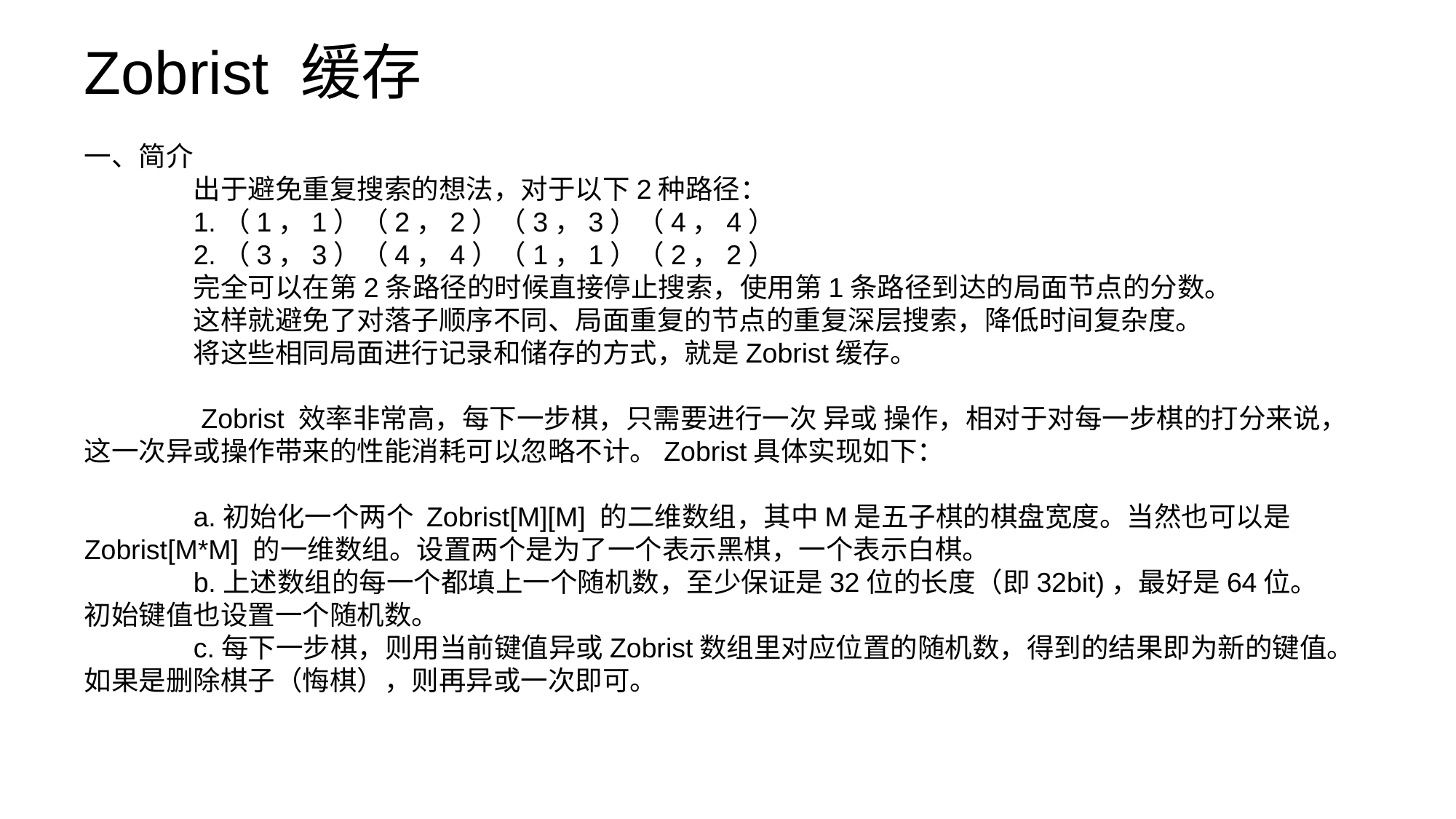

Zobrist 缓存

一、简介
	出于避免重复搜索的想法，对于以下2种路径：
	1.（1，1）（2，2）（3，3）（4，4）
	2.（3，3）（4，4）（1，1）（2，2）
	完全可以在第2条路径的时候直接停止搜索，使用第1条路径到达的局面节点的分数。
	这样就避免了对落子顺序不同、局面重复的节点的重复深层搜索，降低时间复杂度。
	将这些相同局面进行记录和储存的方式，就是Zobrist缓存。

	 Zobrist 效率非常高，每下一步棋，只需要进行一次 异或 操作，相对于对每一步棋的打分来说，这一次异或操作带来的性能消耗可以忽略不计。Zobrist具体实现如下：

	a.初始化一个两个 Zobrist[M][M] 的二维数组，其中M是五子棋的棋盘宽度。当然也可以是 Zobrist[M*M] 的一维数组。设置两个是为了一个表示黑棋，一个表示白棋。
	b.上述数组的每一个都填上一个随机数，至少保证是32位的长度（即32bit)，最好是64位。初始键值也设置一个随机数。
	c.每下一步棋，则用当前键值异或Zobrist数组里对应位置的随机数，得到的结果即为新的键值。如果是删除棋子（悔棋），则再异或一次即可。